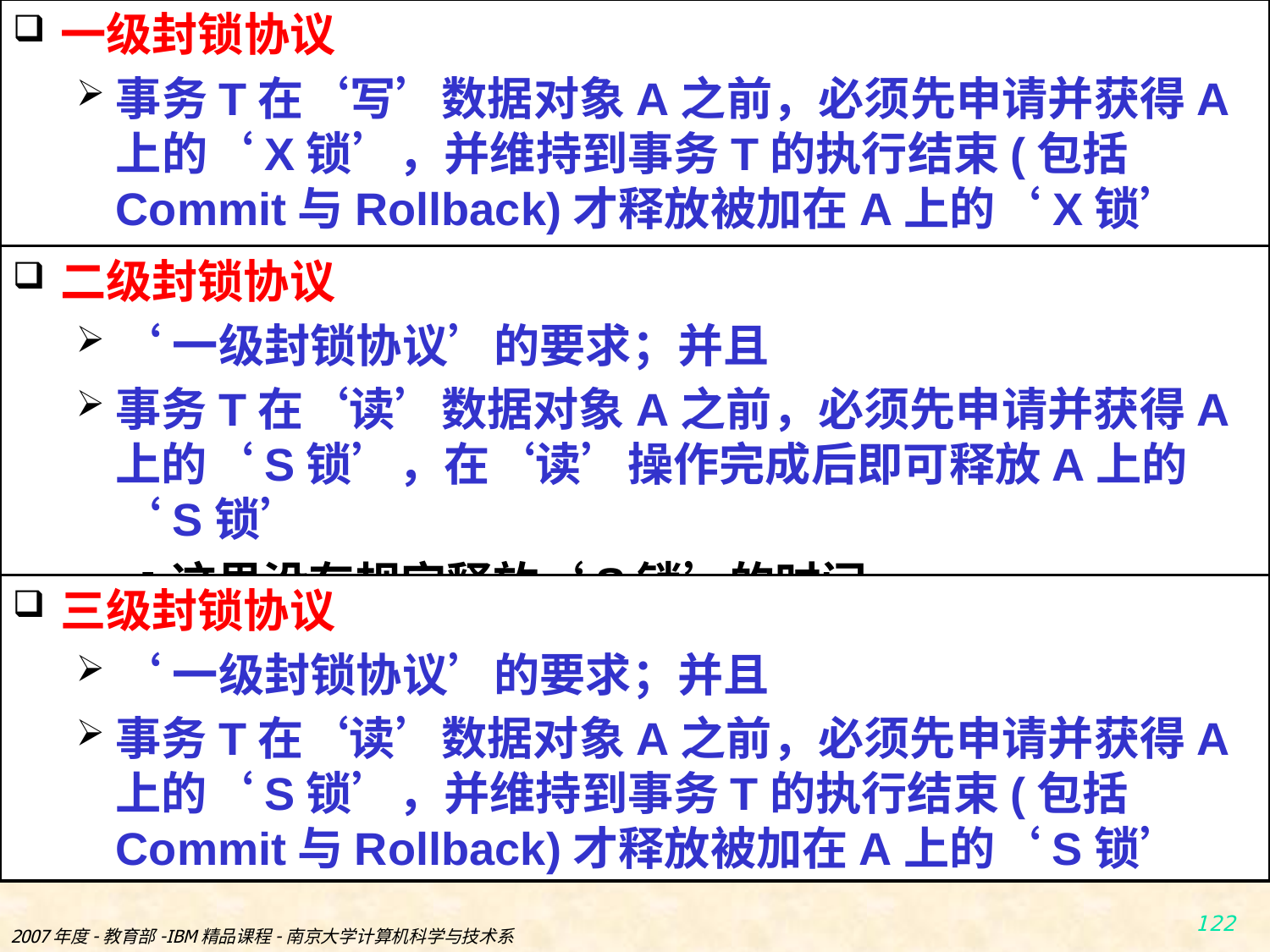

# 一级封锁协议
事务T在‘写’数据对象A之前，必须先申请并获得A上的‘X锁’，并维持到事务T的执行结束(包括Commit与Rollback)才释放被加在A上的‘X锁’
二级封锁协议
‘一级封锁协议’的要求；并且
事务T在‘读’数据对象A之前，必须先申请并获得A上的‘S锁’，在‘读’操作完成后即可释放A上的‘S锁’
这里没有规定释放‘S锁’的时间
三级封锁协议
‘一级封锁协议’的要求；并且
事务T在‘读’数据对象A之前，必须先申请并获得A上的‘S锁’，并维持到事务T的执行结束(包括Commit与Rollback)才释放被加在A上的‘S锁’
122